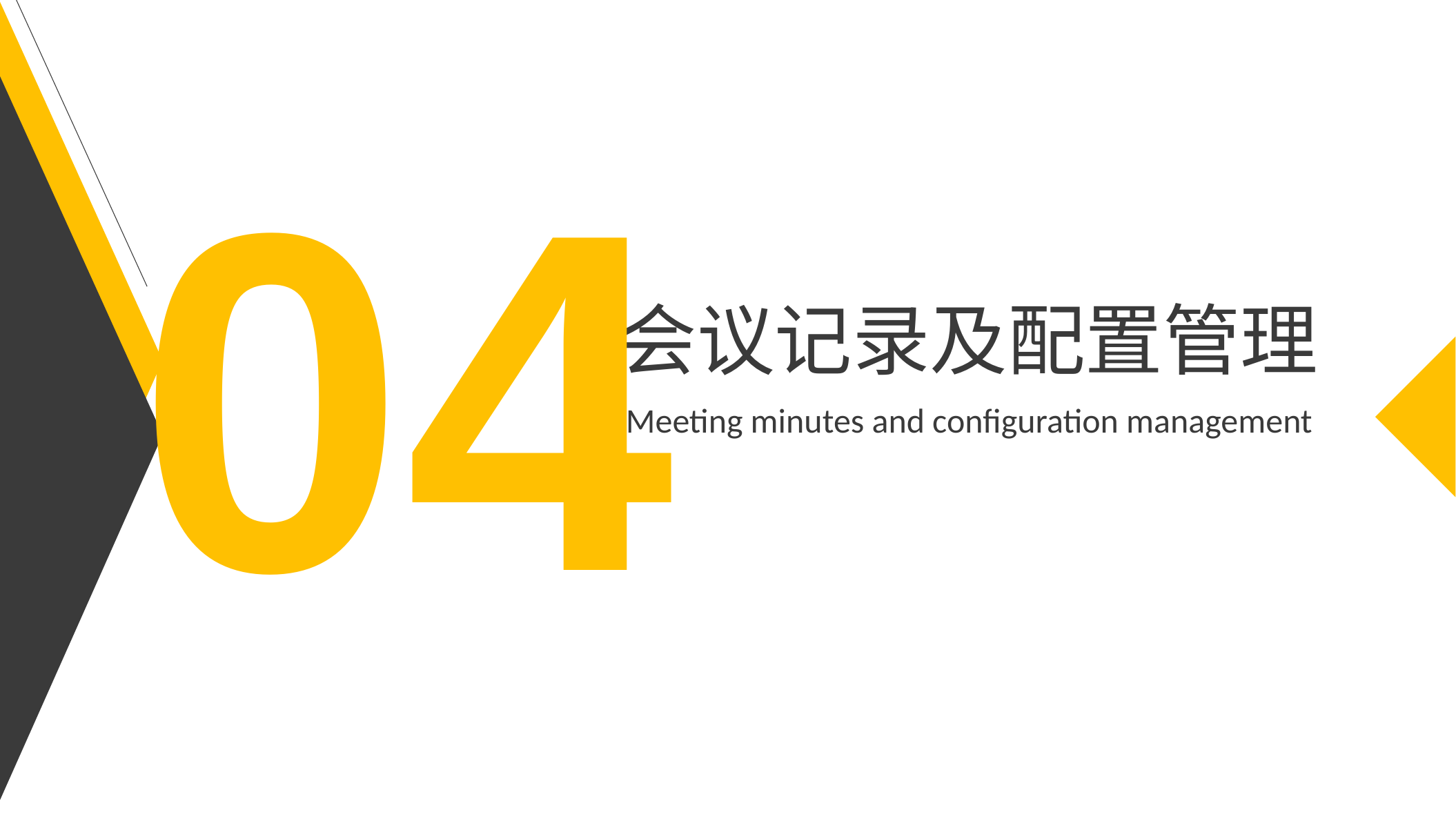

04
会议记录及配置管理
Meeting minutes and configuration management